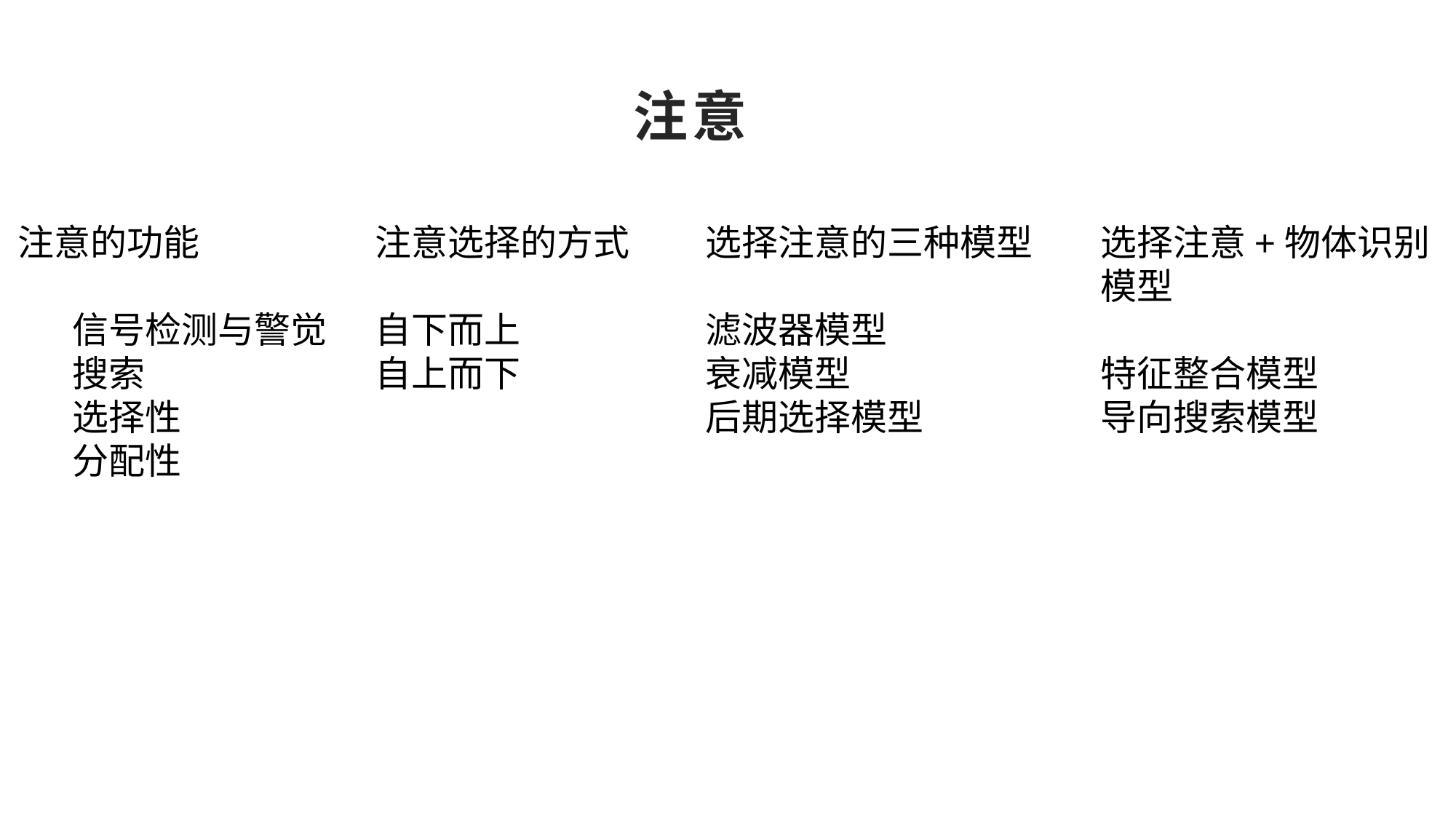

# 注意
注意的功能

信号检测与警觉
搜索
选择性
分配性

注意选择的方式

自下而上
自上而下
选择注意的三种模型

滤波器模型
衰减模型
后期选择模型
选择注意+物体识别模型

特征整合模型
导向搜索模型